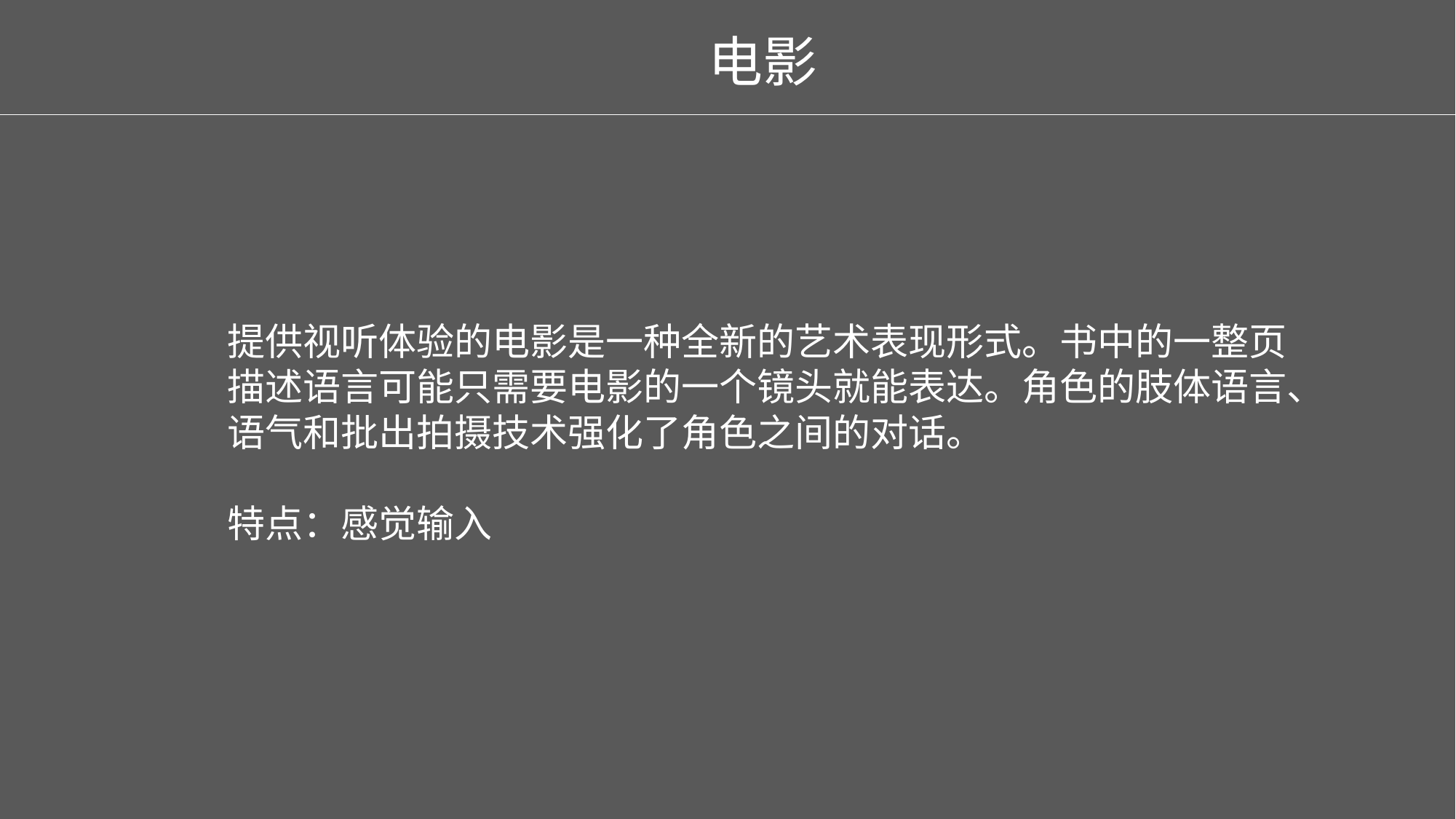

电影
提供视听体验的电影是一种全新的艺术表现形式。书中的一整页描述语言可能只需要电影的一个镜头就能表达。角色的肢体语言、语气和批出拍摄技术强化了角色之间的对话。

特点：感觉输入